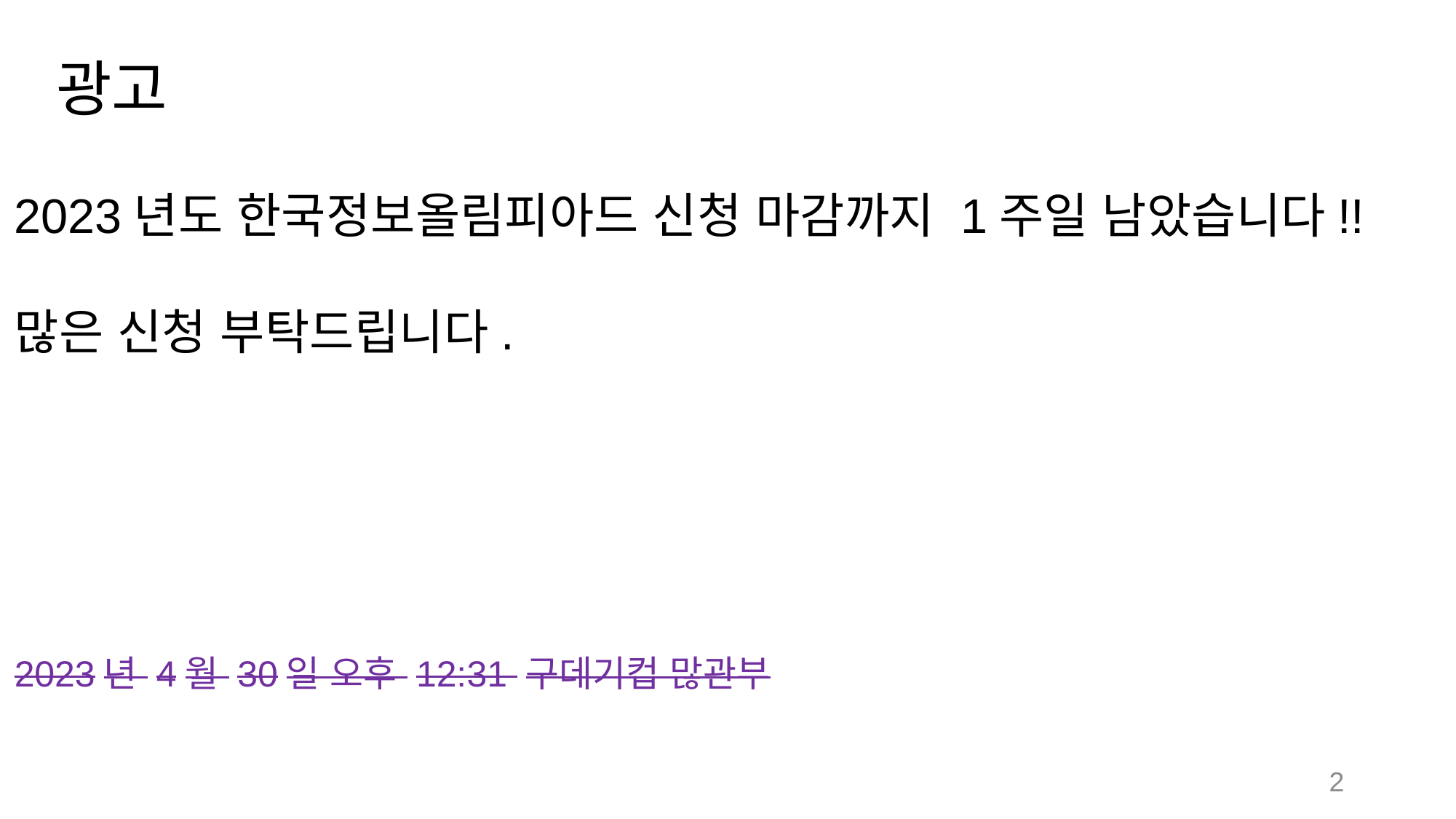

광고
2023년도 한국정보올림피아드 신청 마감까지 1주일 남았습니다!!

많은 신청 부탁드립니다.

2023년 4월 30일 오후 12:31 구데기컵 많관부
2